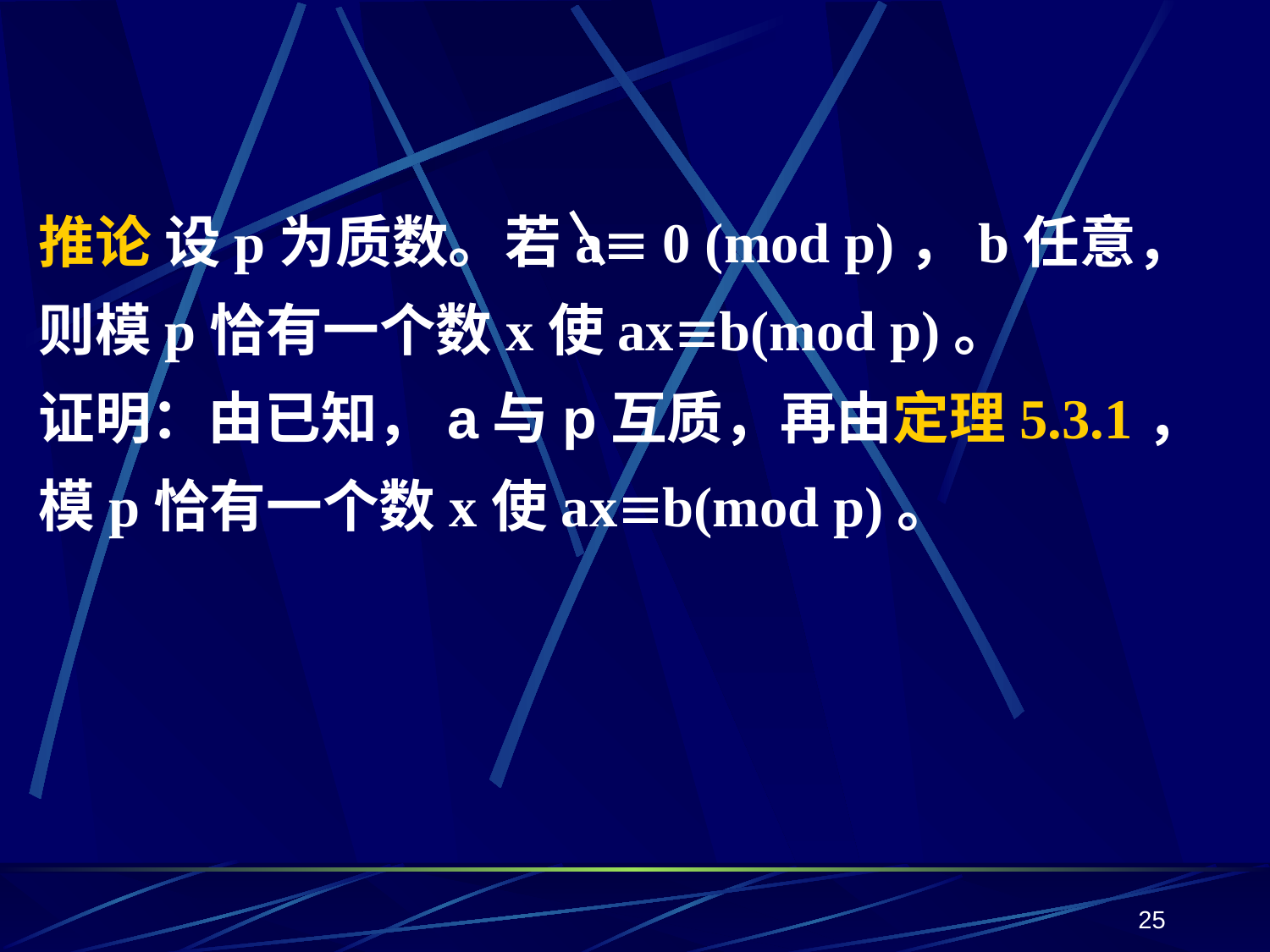

推论 设p为质数。若a≡ 0 (mod p)，b任意，则模p恰有一个数x使ax≡b(mod p)。
证明：由已知，a与p互质，再由定理5.3.1，模p恰有一个数x使ax≡b(mod p)。

25